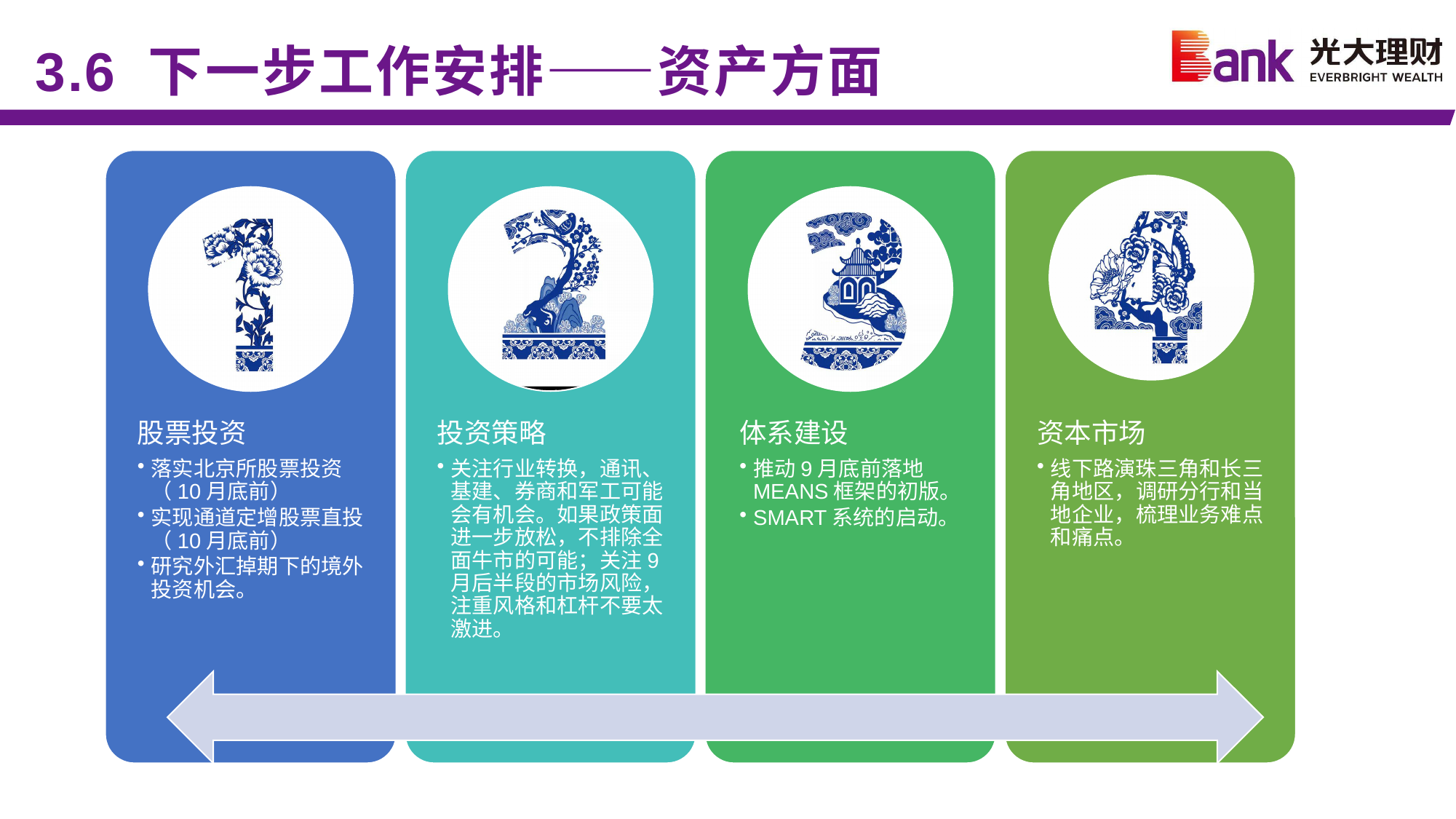

3.6 下一步工作安排——资产方面
股票投资
落实北京所股票投资（10月底前）
实现通道定增股票直投（10月底前）
研究外汇掉期下的境外投资机会。
投资策略
关注行业转换，通讯、基建、券商和军工可能会有机会。如果政策面进一步放松，不排除全面牛市的可能；关注9月后半段的市场风险，注重风格和杠杆不要太激进。
体系建设
推动9月底前落地MEANS框架的初版。
SMART系统的启动。
资本市场
线下路演珠三角和长三角地区，调研分行和当地企业，梳理业务难点和痛点。